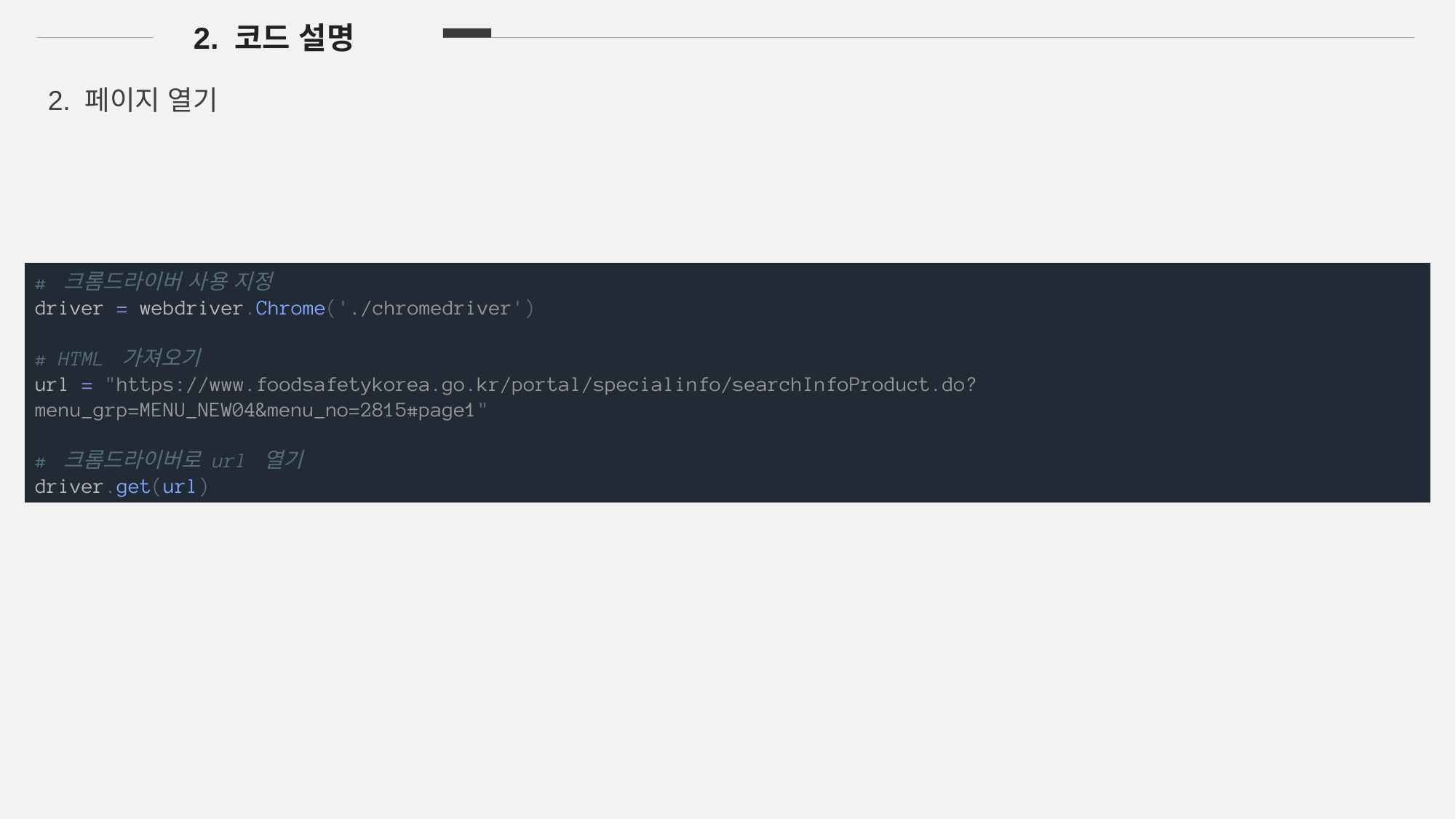

2. 코드 설명

2. 페이지 열기
# 크롬드라이버 사용 지정
driver = webdriver.Chrome('./chromedriver')
# HTML 가져오기
url = "https://www.foodsafetykorea.go.kr/portal/specialinfo/searchInfoProduct.do?menu_grp=MENU_NEW04&menu_no=2815#page1"
# 크롬드라이버로 url 열기
driver.get(url)